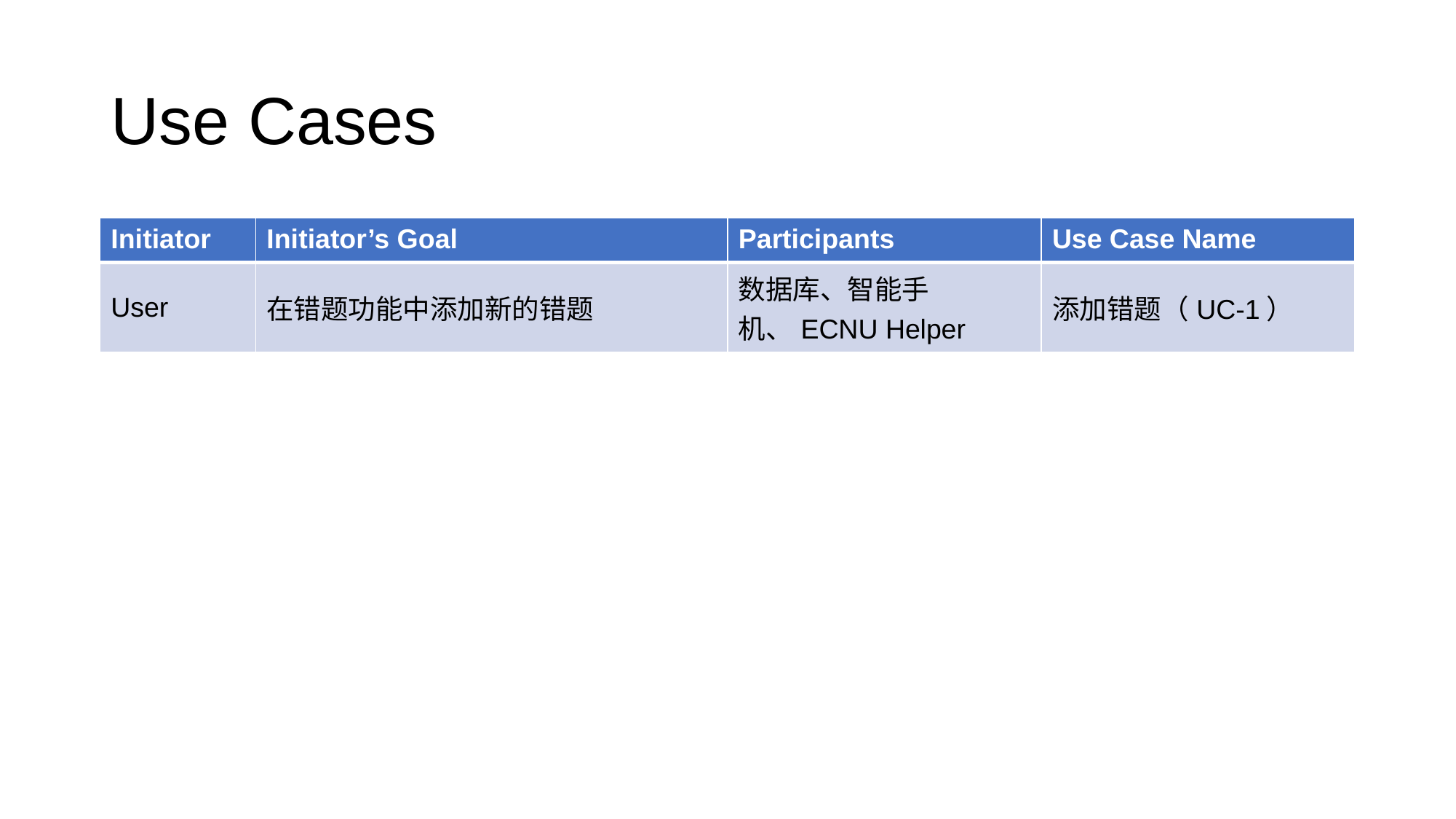

# Use Cases
| Initiator | Initiator’s Goal | Participants | Use Case Name |
| --- | --- | --- | --- |
| User | 在错题功能中添加新的错题 | 数据库、智能手机、ECNU Helper | 添加错题（UC-1） |